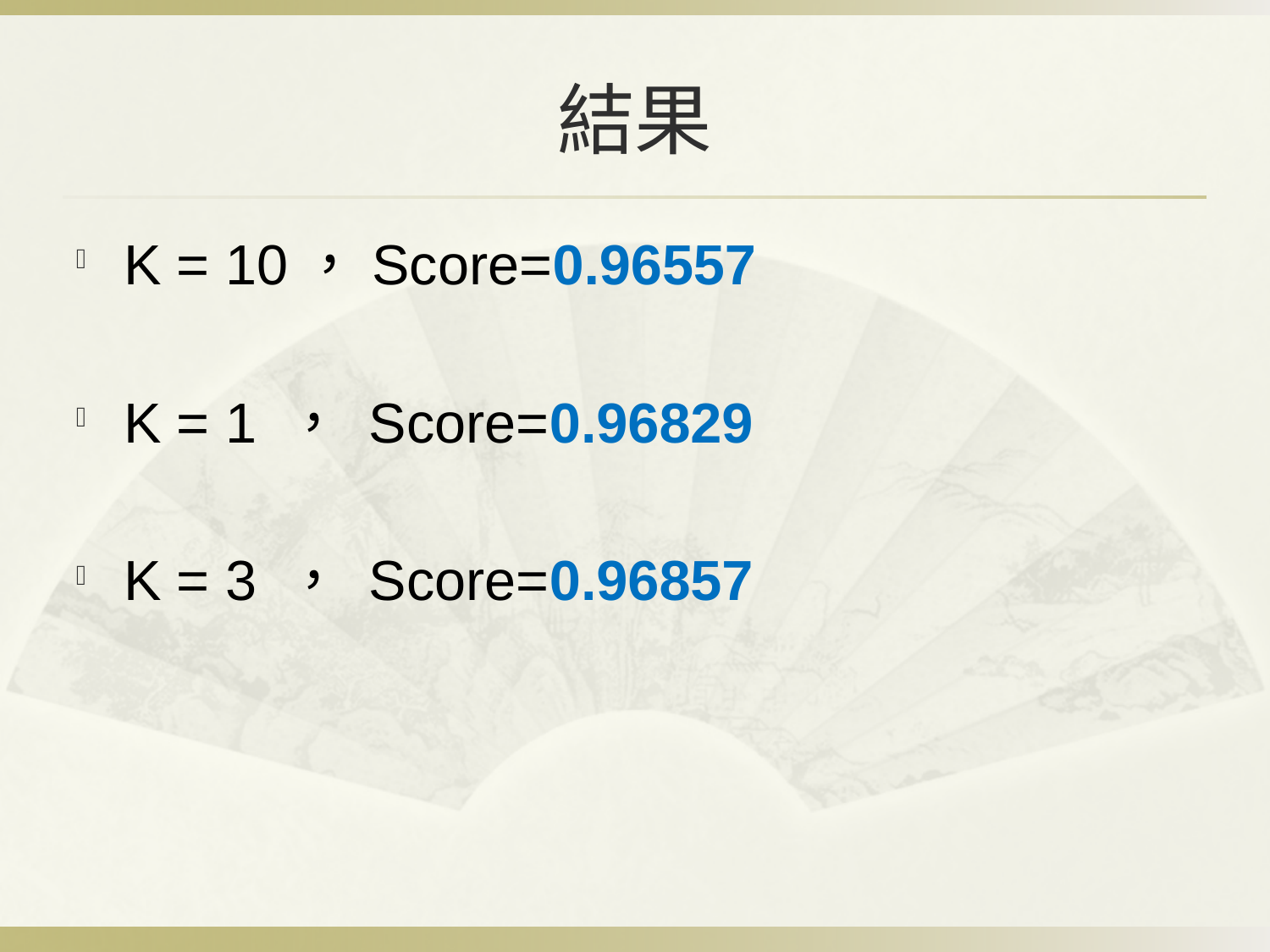

# 結果
K = 10，Score=0.96557

K = 1 ， Score=0.96829

K = 3 ， Score=0.96857